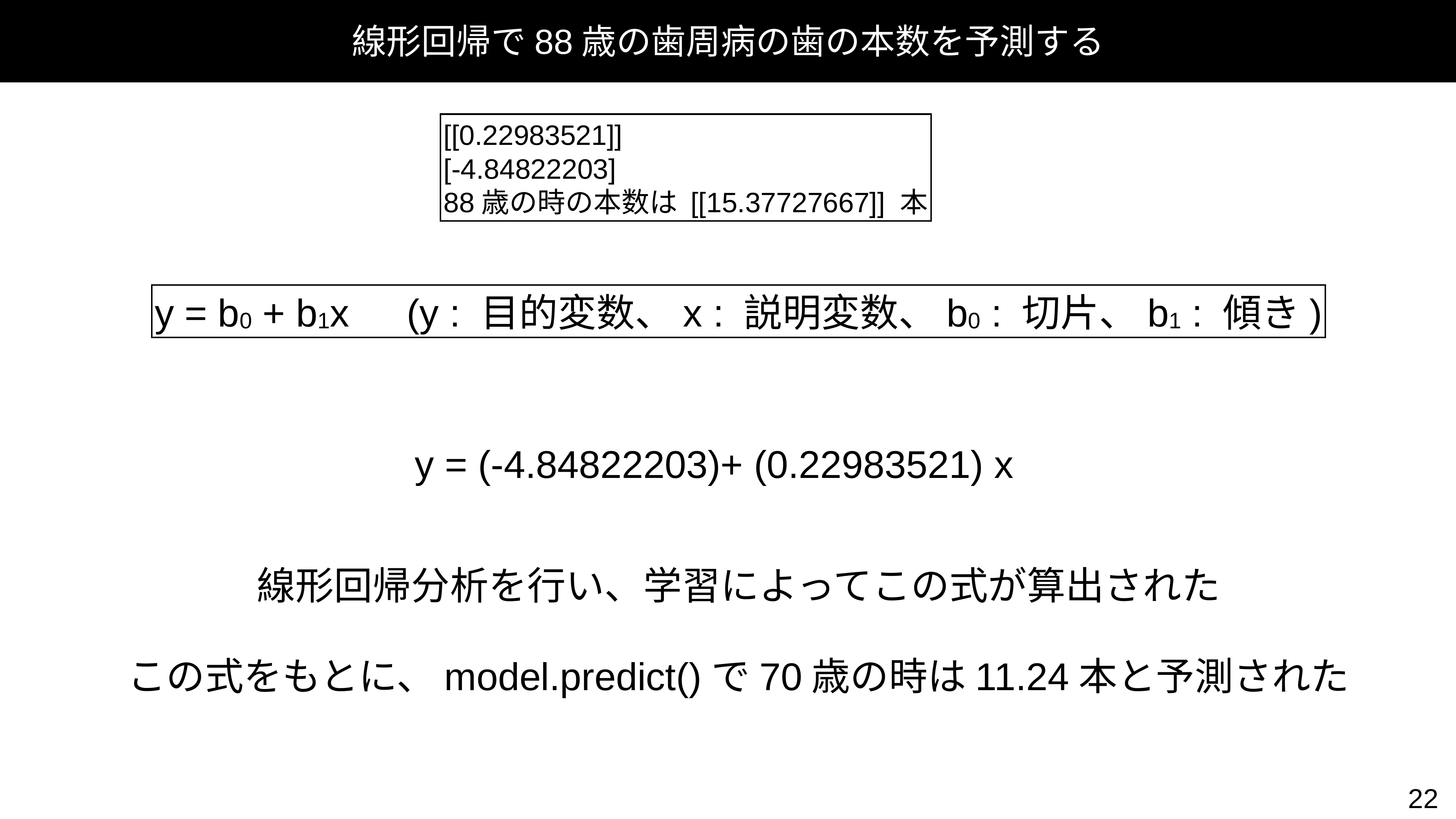

線形回帰で88歳の歯周病の歯の本数を予測する
[[0.22983521]]
[-4.84822203]
88歳の時の本数は [[15.37727667]] 本
y = b0 + b1x　(y : 目的変数、x : 説明変数、b0 : 切片、b1 : 傾き)
y = (-4.84822203)+ (0.22983521) x
線形回帰分析を行い、学習によってこの式が算出された
この式をもとに、model.predict()で70歳の時は11.24本と予測された
22